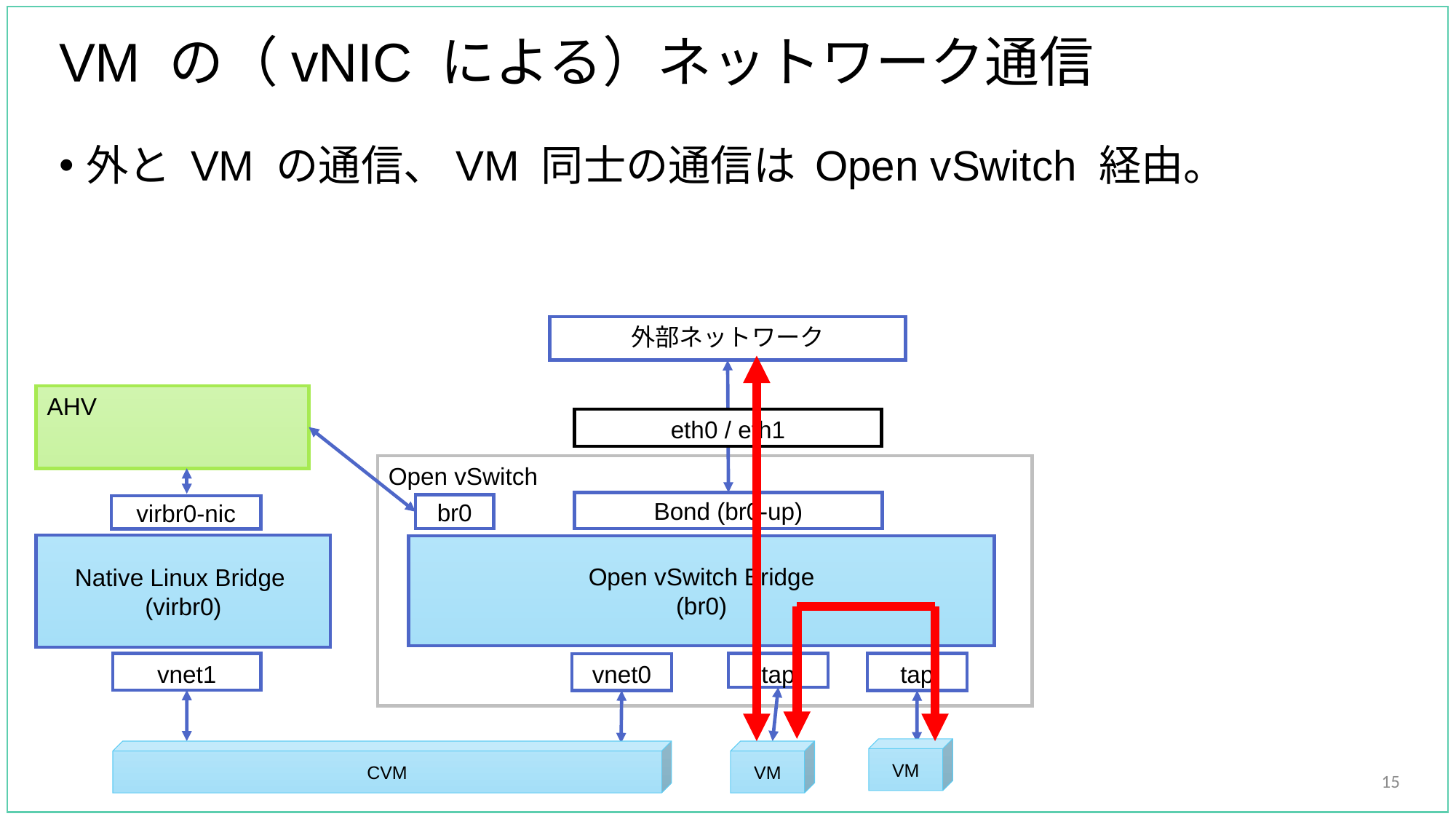

# VM の（vNIC による）ネットワーク通信
外と VM の通信、VM 同士の通信は Open vSwitch 経由。
外部ネットワーク
AHV
eth0 / eth1
Open vSwitch
Bond (br0-up)
br0
virbr0-nic
Native Linux Bridge
(virbr0)
Open vSwitch Bridge
(br0)
vnet1
tap
tap
vnet0
VM
CVM
VM
15